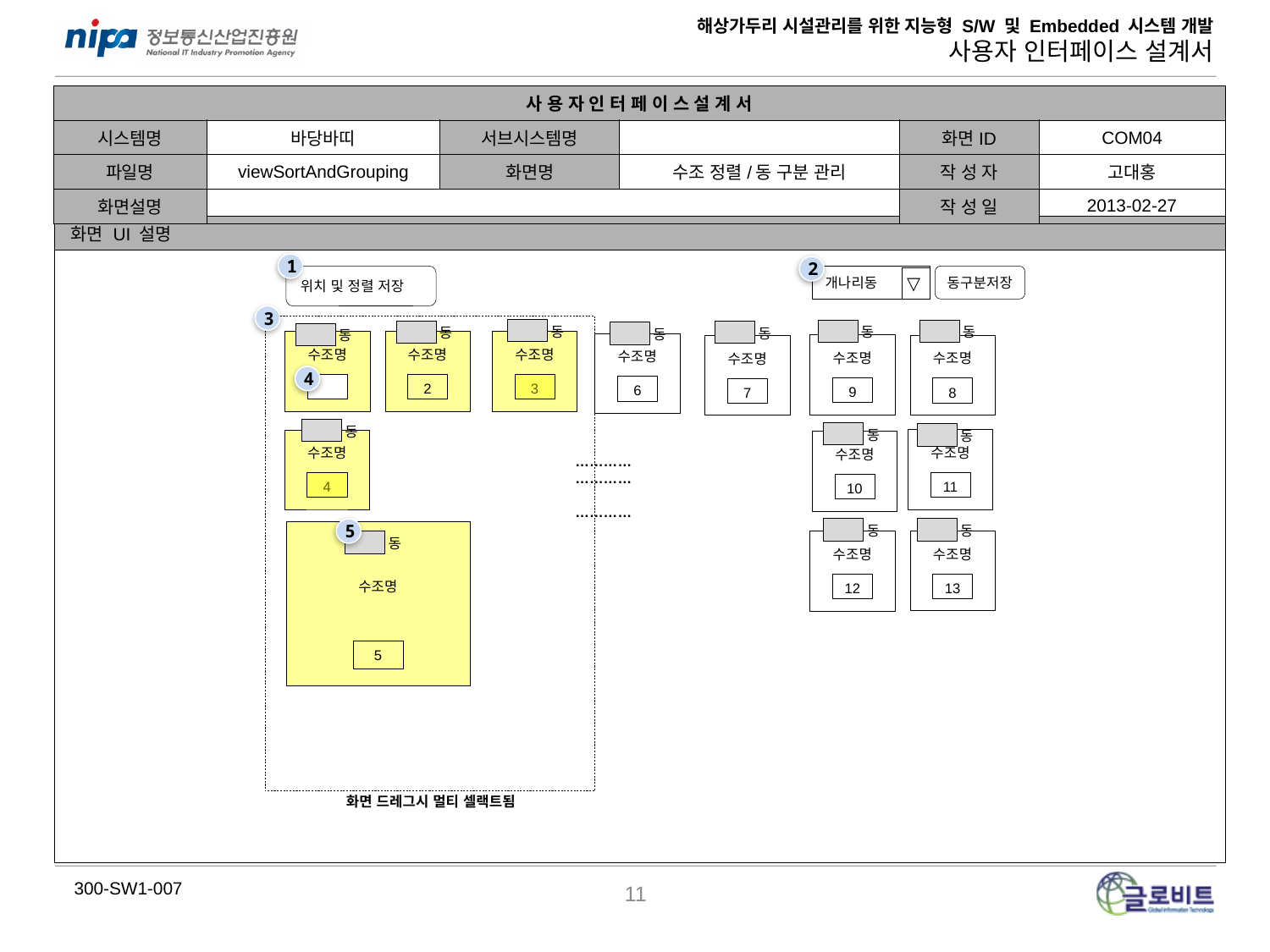

| 사 용 자 인 터 페 이 스 설 계 서 |  |  |  |  |  |
| --- | --- | --- | --- | --- | --- |
| 시스템명 | 바당바띠 | 서브시스템명 |  | 화면ID | COM04 |
| 파일명 | viewSortAndGrouping | 화면명 | 수조 정렬/동 구분 관리 | 작 성 자 | 고대홍 |
| 화면설명 |  |  |  | 작 성 일 | 2013-02-27 |
| 화면 UI 설명 |
| --- |
|  |
1
2
위치 및 정렬 저장
개나리동
동구분저장
▽
3

동
동
동
동
동

동

동

수조명

1

수조명

2

수조명

3

수조명

6

수조명

9

수조명

8

수조명

7

4
동

동
동

수조명

11

수조명

4

수조명

10

…………
…………

…………
동
동

5
수조명

동

수조명

12

수조명

13

5
화면 드레그시 멀티 셀랙트됨